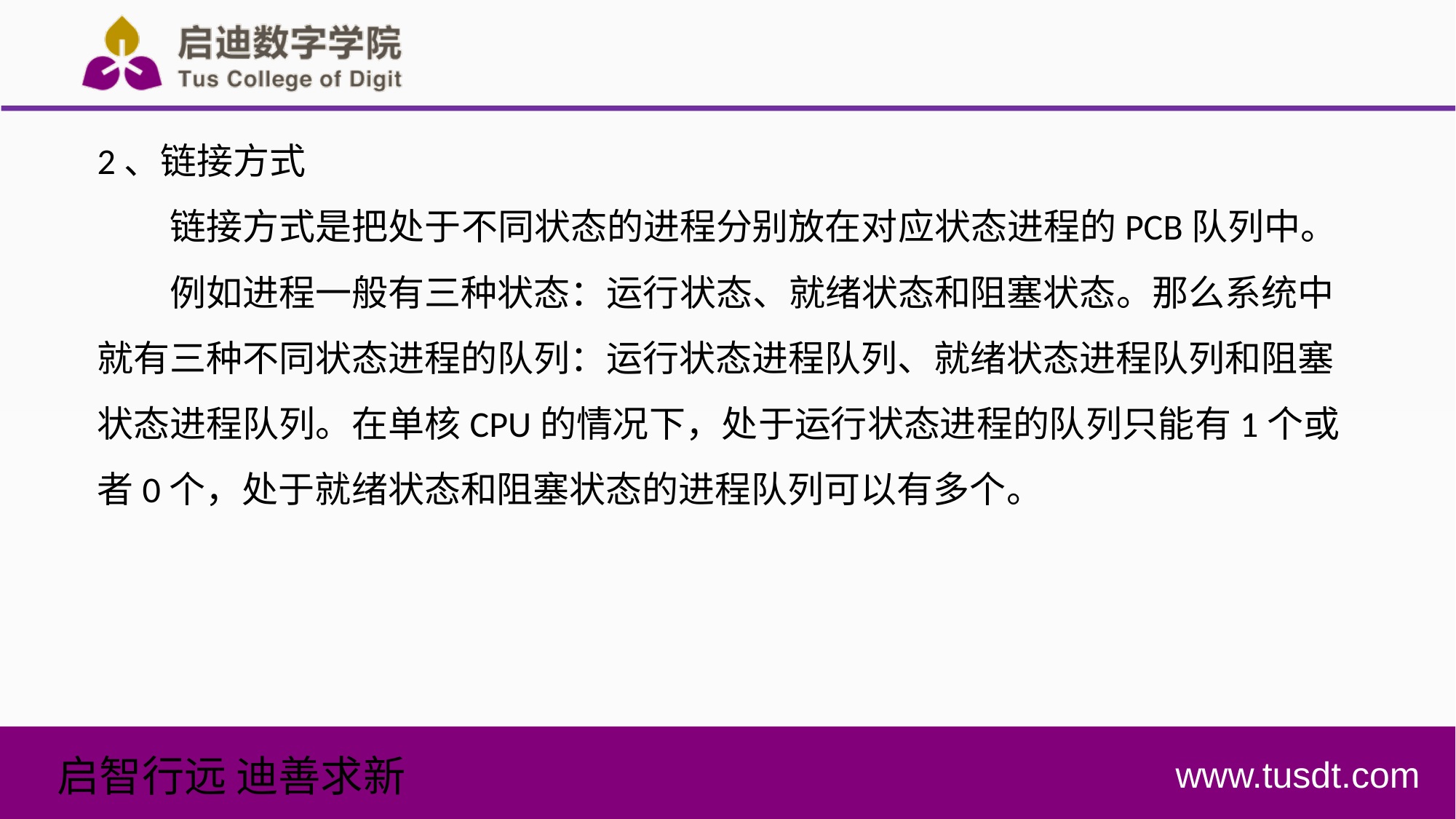

2、链接方式
链接方式是把处于不同状态的进程分别放在对应状态进程的PCB队列中。
例如进程一般有三种状态：运行状态、就绪状态和阻塞状态。那么系统中就有三种不同状态进程的队列：运行状态进程队列、就绪状态进程队列和阻塞状态进程队列。在单核CPU的情况下，处于运行状态进程的队列只能有1个或者0个，处于就绪状态和阻塞状态的进程队列可以有多个。